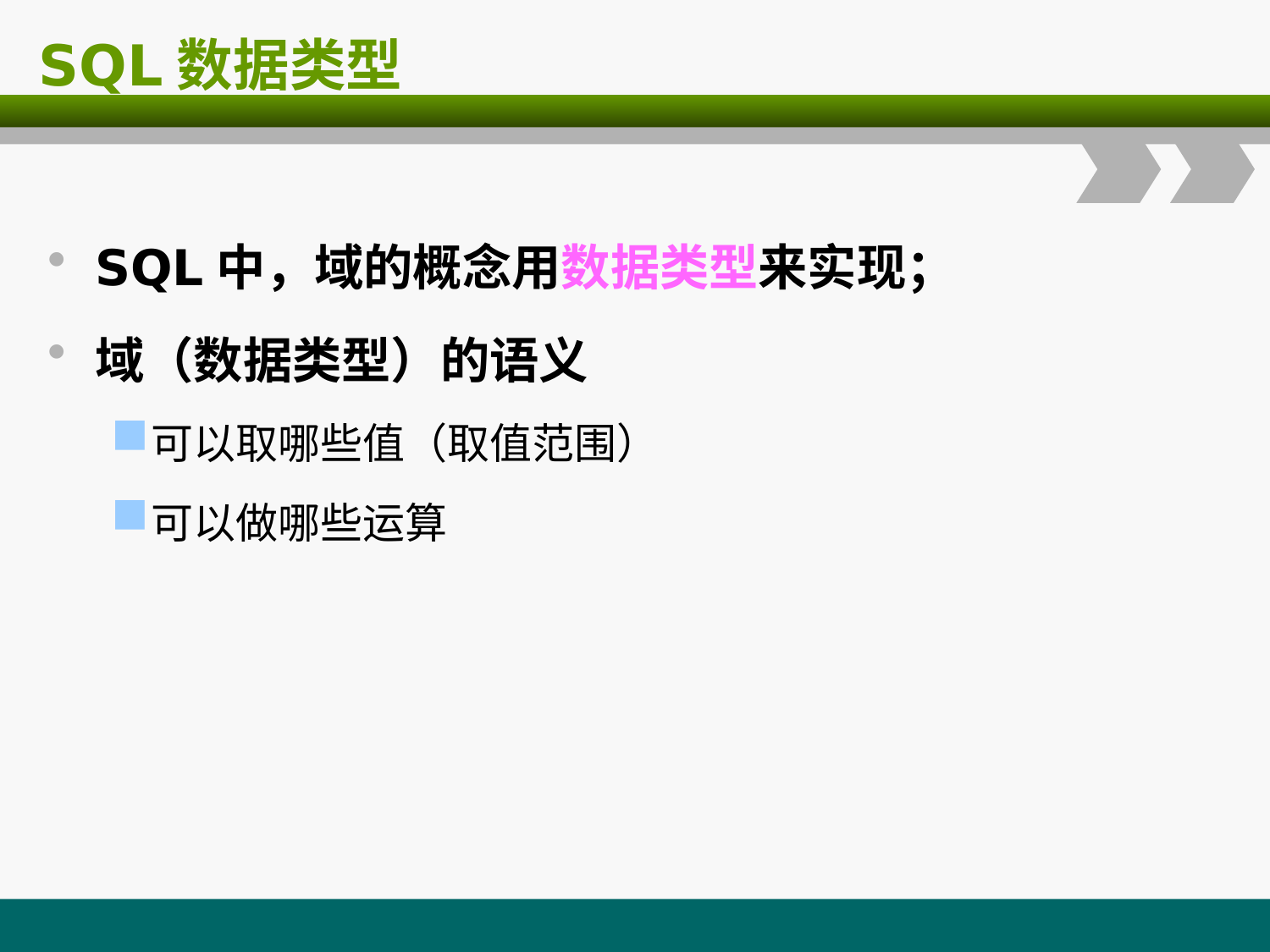

# SQL数据类型
SQL中，域的概念用数据类型来实现；
域（数据类型）的语义
可以取哪些值（取值范围）
可以做哪些运算